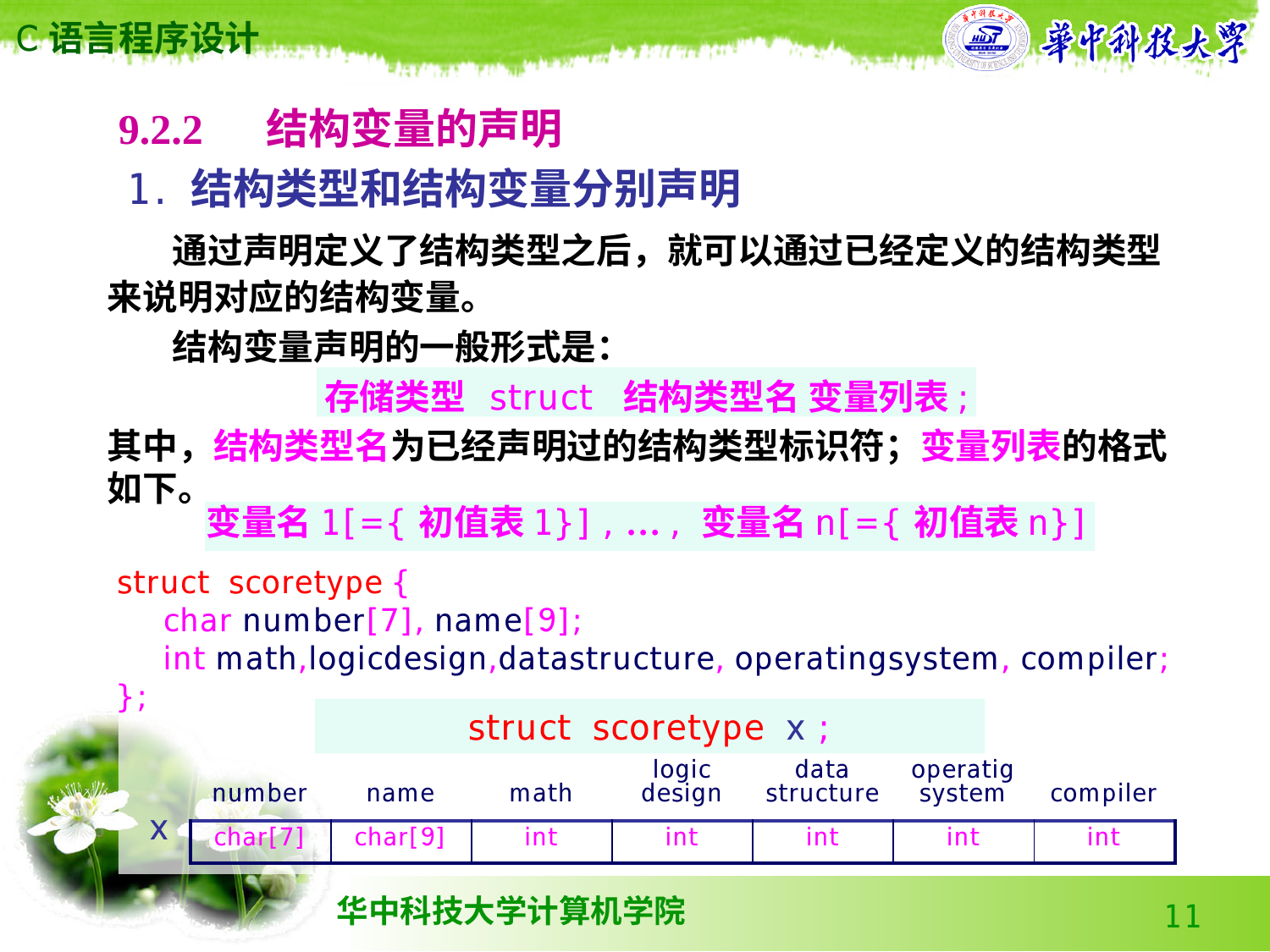

9.2.2 　结构变量的声明
1. 结构类型和结构变量分别声明
       通过声明定义了结构类型之后，就可以通过已经定义的结构类型来说明对应的结构变量。
       结构变量声明的一般形式是：
存储类型  struct  结构类型名 变量列表;
其中，结构类型名为已经声明过的结构类型标识符；变量列表的格式如下。
变量名1[={初值表1}] , … , 变量名n[={初值表n}]

struct  scoretype {
     char number[7], name[9];
     int math,logicdesign,datastructure, operatingsystem, compiler;
};
struct  scoretype  x ;

| number | name | math | logic design | data structure | operatig system | compiler |
| --- | --- | --- | --- | --- | --- | --- |
x
| char[7] | char[9] | int | int | int | int | int |
| --- | --- | --- | --- | --- | --- | --- |
11